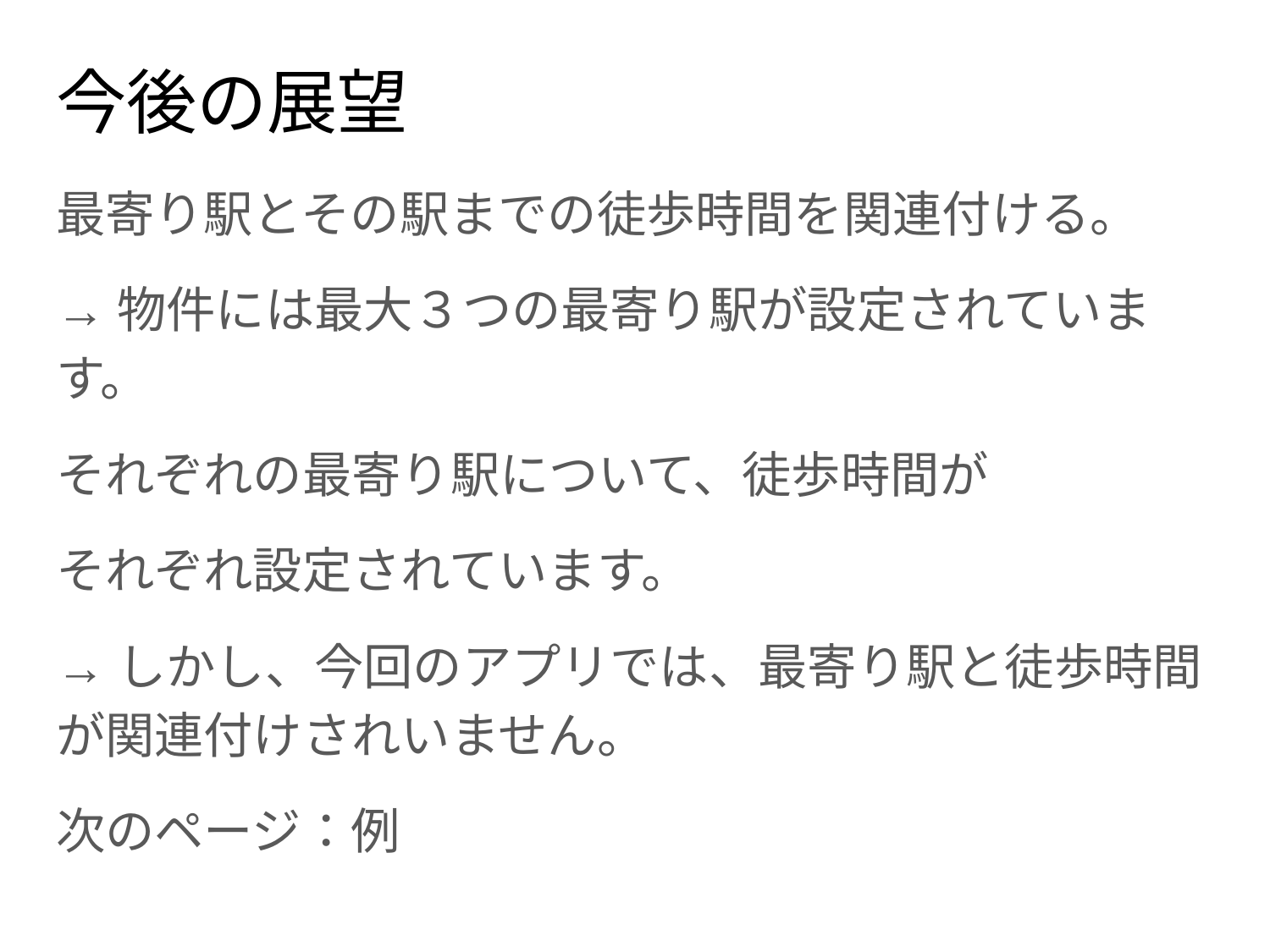

# 今後の展望
最寄り駅とその駅までの徒歩時間を関連付ける。
→物件には最大３つの最寄り駅が設定されています。
それぞれの最寄り駅について、徒歩時間が
それぞれ設定されています。
→しかし、今回のアプリでは、最寄り駅と徒歩時間が関連付けされいません。
次のページ：例